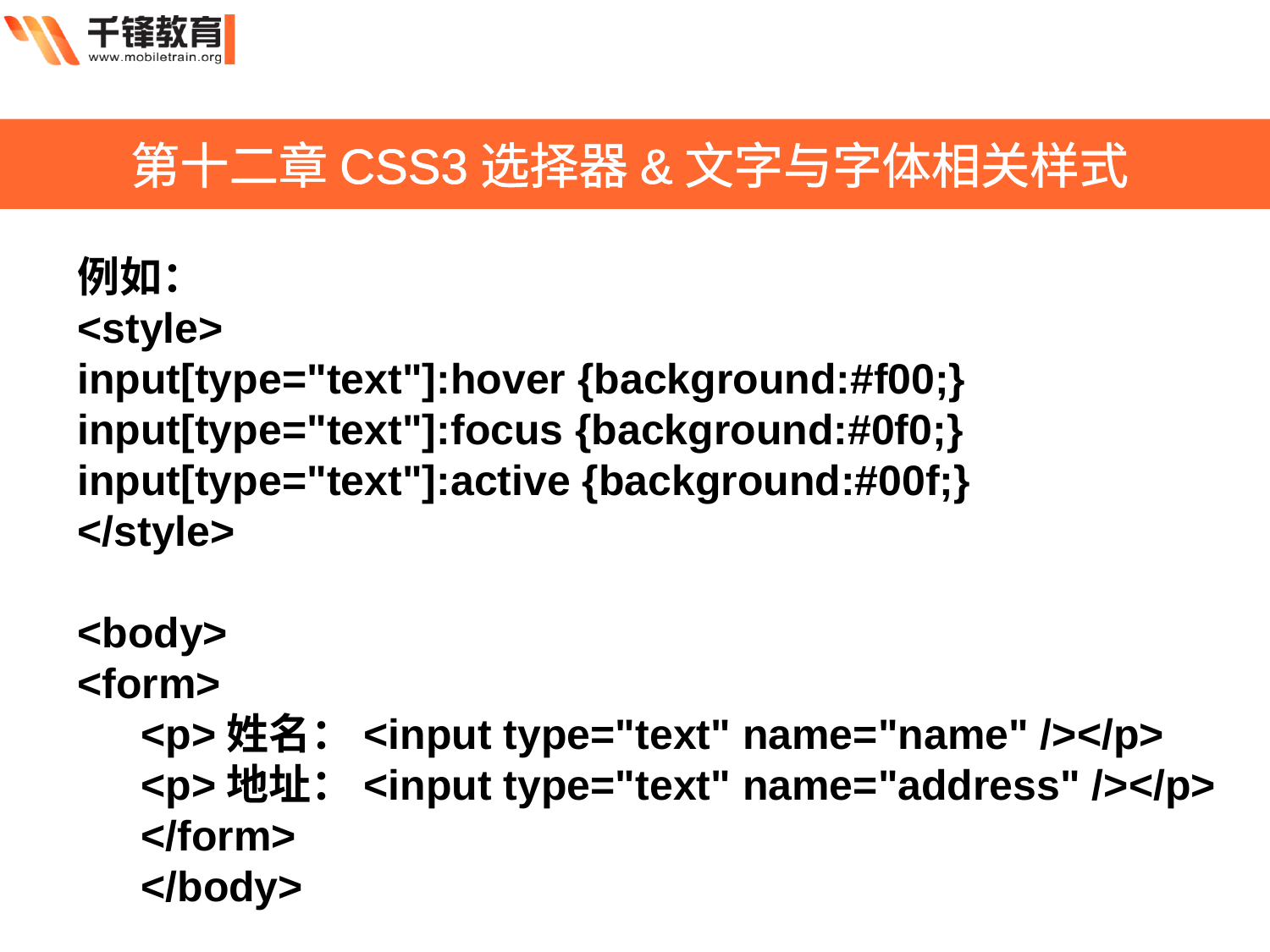

第十二章CSS3选择器&文字与字体相关样式
例如：
<style>
input[type="text"]:hover {background:#f00;}
input[type="text"]:focus {background:#0f0;}
input[type="text"]:active {background:#00f;}
</style>

<body>
<form>
<p>姓名：<input type="text" name="name" /></p>
<p>地址：<input type="text" name="address" /></p>
</form>
</body>